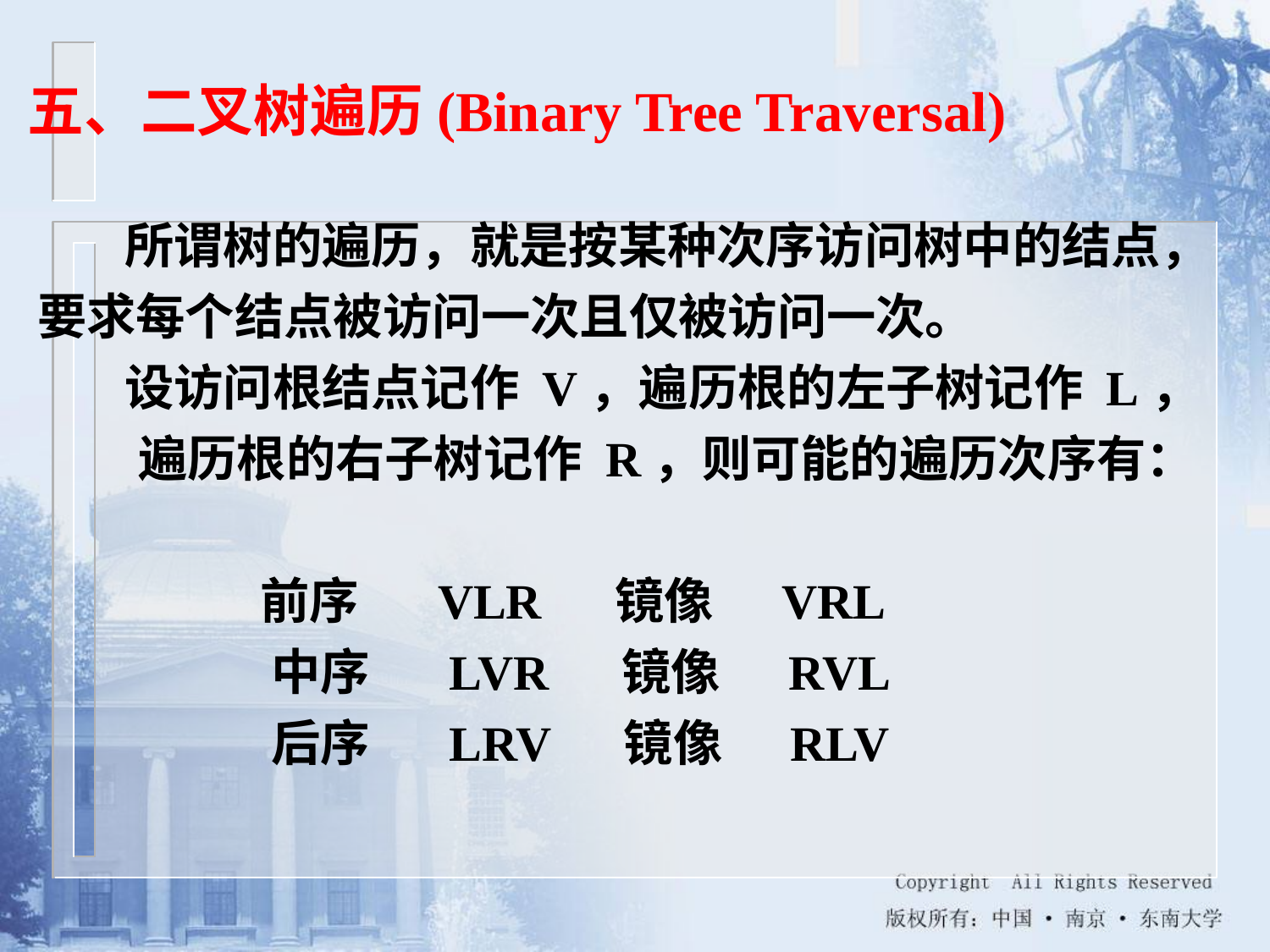

五、二叉树遍历(Binary Tree Traversal)
所谓树的遍历，就是按某种次序访问树中的结点，要求每个结点被访问一次且仅被访问一次。
设访问根结点记作 V，遍历根的左子树记作 L，            遍历根的右子树记作 R，则可能的遍历次序有：

           前序      VLR     镜像     VRL
            中序      LVR     镜像     RVL
            后序      LRV     镜像     RLV